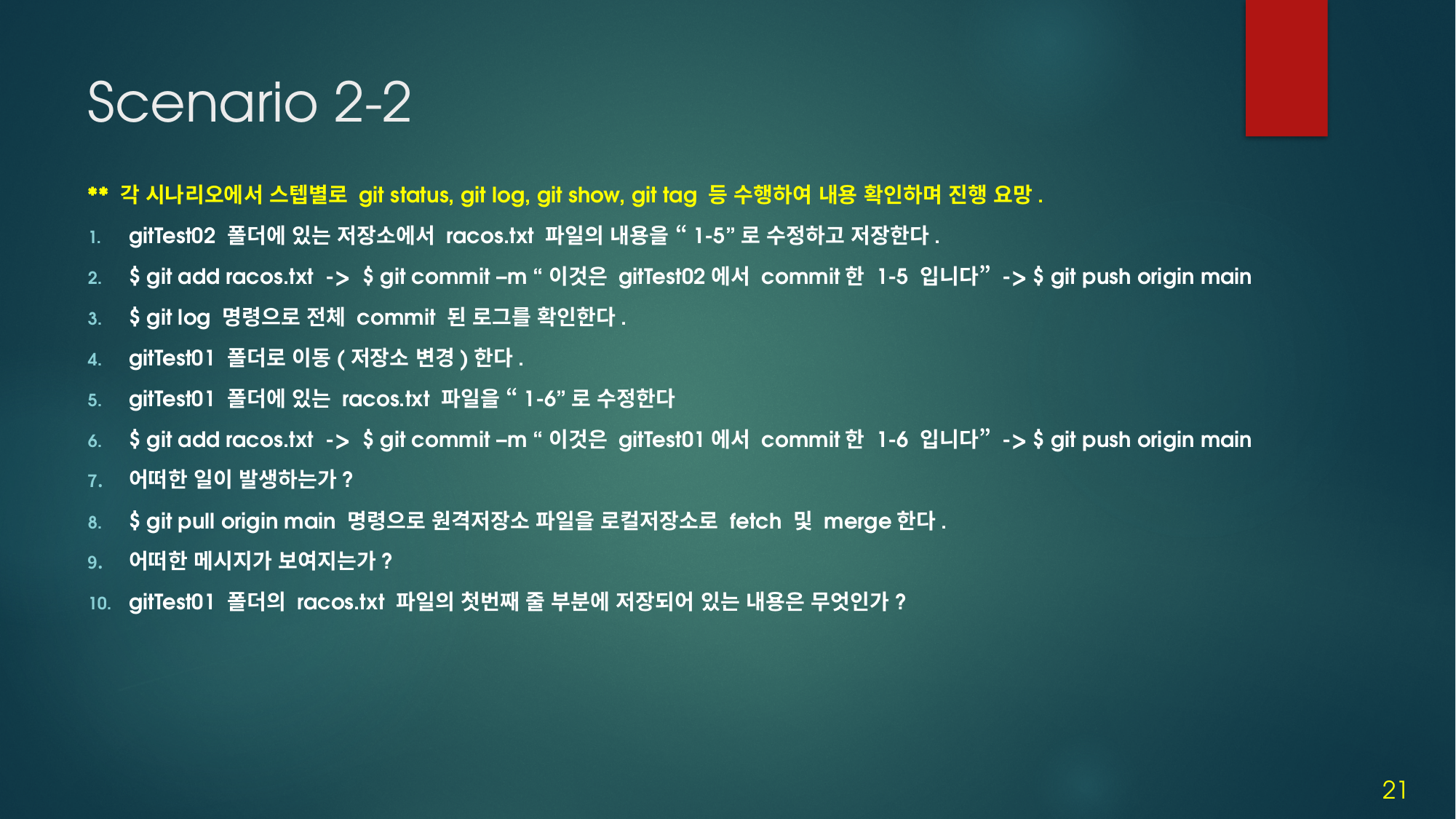

# Scenario 2-2
** 각 시나리오에서 스텝별로 git status, git log, git show, git tag 등 수행하여 내용 확인하며 진행 요망.
gitTest02 폴더에 있는 저장소에서 racos.txt 파일의 내용을 “1-5”로 수정하고 저장한다.
$ git add racos.txt  ->  $ git commit –m “이것은 gitTest02에서 commit한 1-5 입니다” -> $ git push origin main
$ git log 명령으로 전체 commit 된 로그를 확인한다.
gitTest01 폴더로 이동(저장소 변경)한다.
gitTest01 폴더에 있는 racos.txt 파일을 “1-6”로 수정한다
$ git add racos.txt  ->  $ git commit –m “이것은 gitTest01에서 commit한 1-6 입니다” -> $ git push origin main
어떠한 일이 발생하는가?
$ git pull origin main 명령으로 원격저장소 파일을 로컬저장소로 fetch 및 merge한다.
어떠한 메시지가 보여지는가?
gitTest01 폴더의 racos.txt 파일의 첫번째 줄 부분에 저장되어 있는 내용은 무엇인가?

21